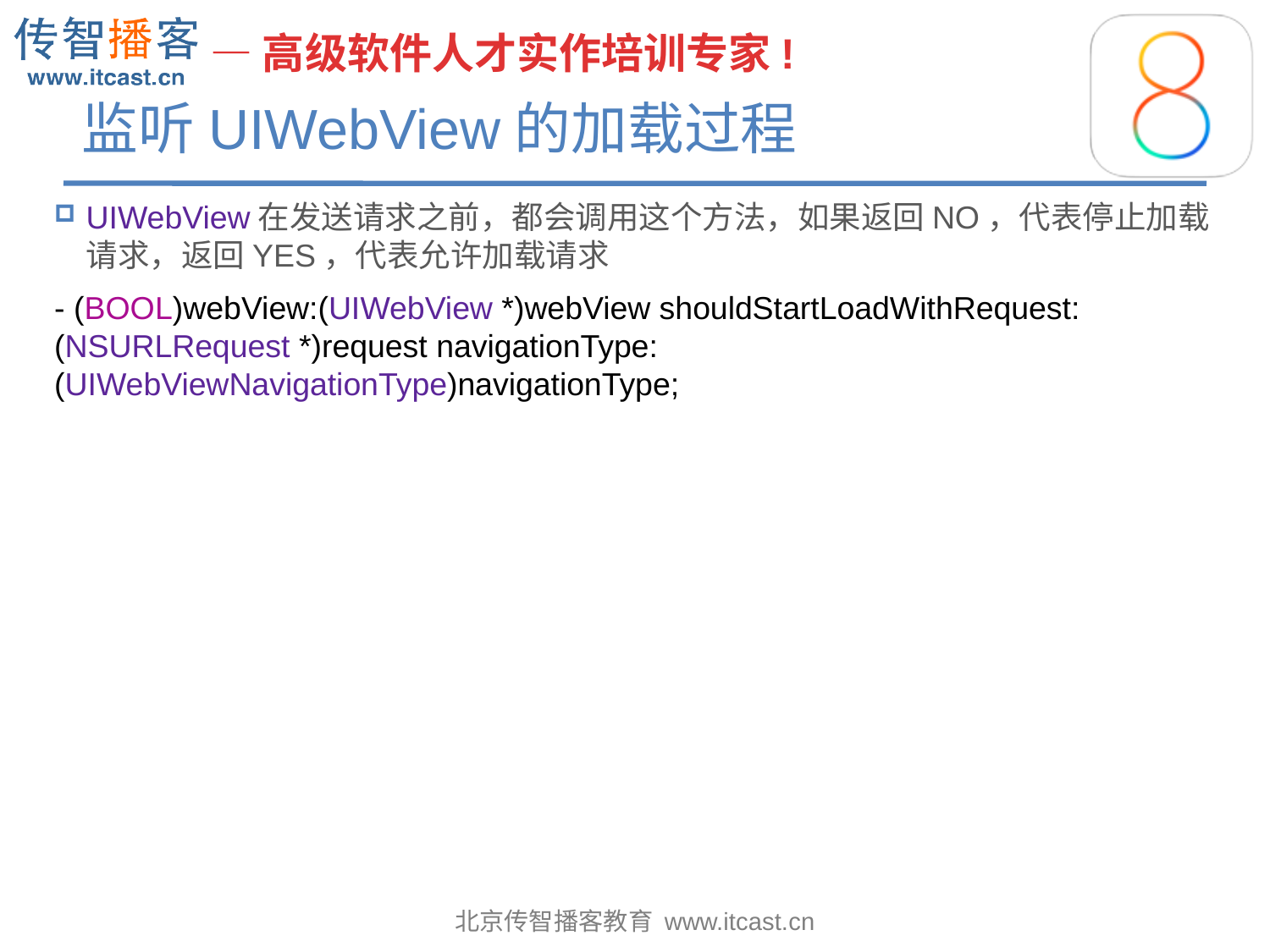

# 监听UIWebView的加载过程
UIWebView在发送请求之前，都会调用这个方法，如果返回NO，代表停止加载请求，返回YES，代表允许加载请求
- (BOOL)webView:(UIWebView *)webView shouldStartLoadWithRequest:(NSURLRequest *)request navigationType:(UIWebViewNavigationType)navigationType;